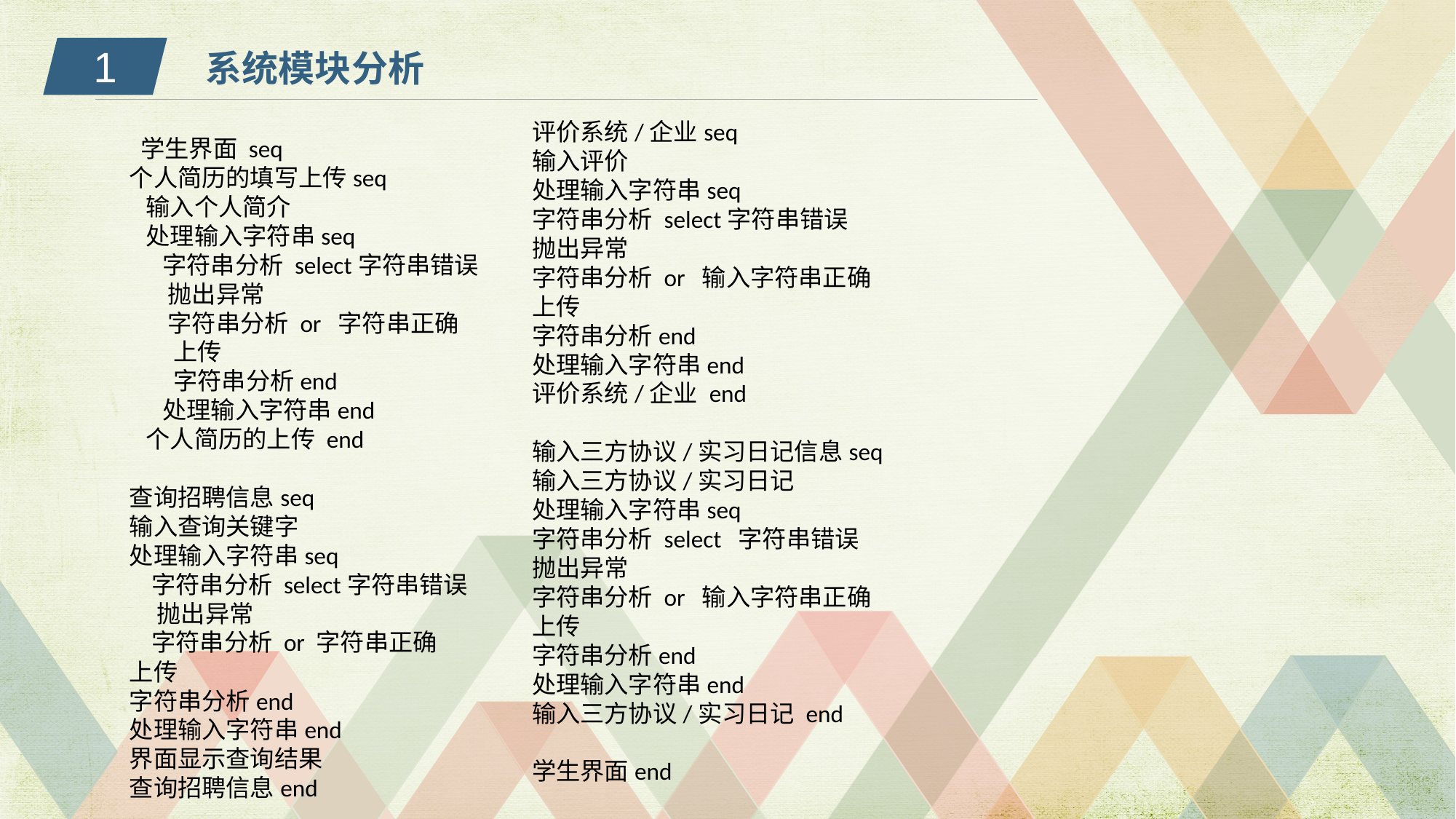

1

系统模块分析
评价系统/企业seq
输入评价
处理输入字符串seq
字符串分析 select字符串错误
抛出异常
字符串分析 or  输入字符串正确
上传
字符串分析end
处理输入字符串end
评价系统/企业 end

输入三方协议/实习日记信息seq
输入三方协议/实习日记
处理输入字符串seq
字符串分析 select  字符串错误
抛出异常
字符串分析 or  输入字符串正确
上传
字符串分析end
处理输入字符串end
输入三方协议/实习日记 end

学生界面end

 学生界面 seq
个人简历的填写上传seq
  输入个人简介
  处理输入字符串seq
     字符串分析 select字符串错误
      抛出异常
      字符串分析 or  字符串正确
       上传
       字符串分析end
     处理输入字符串end
  个人简历的上传 end

查询招聘信息seq
输入查询关键字
处理输入字符串seq
   字符串分析 select字符串错误
    抛出异常
   字符串分析 or 字符串正确
上传
字符串分析end
处理输入字符串end
界面显示查询结果
查询招聘信息end